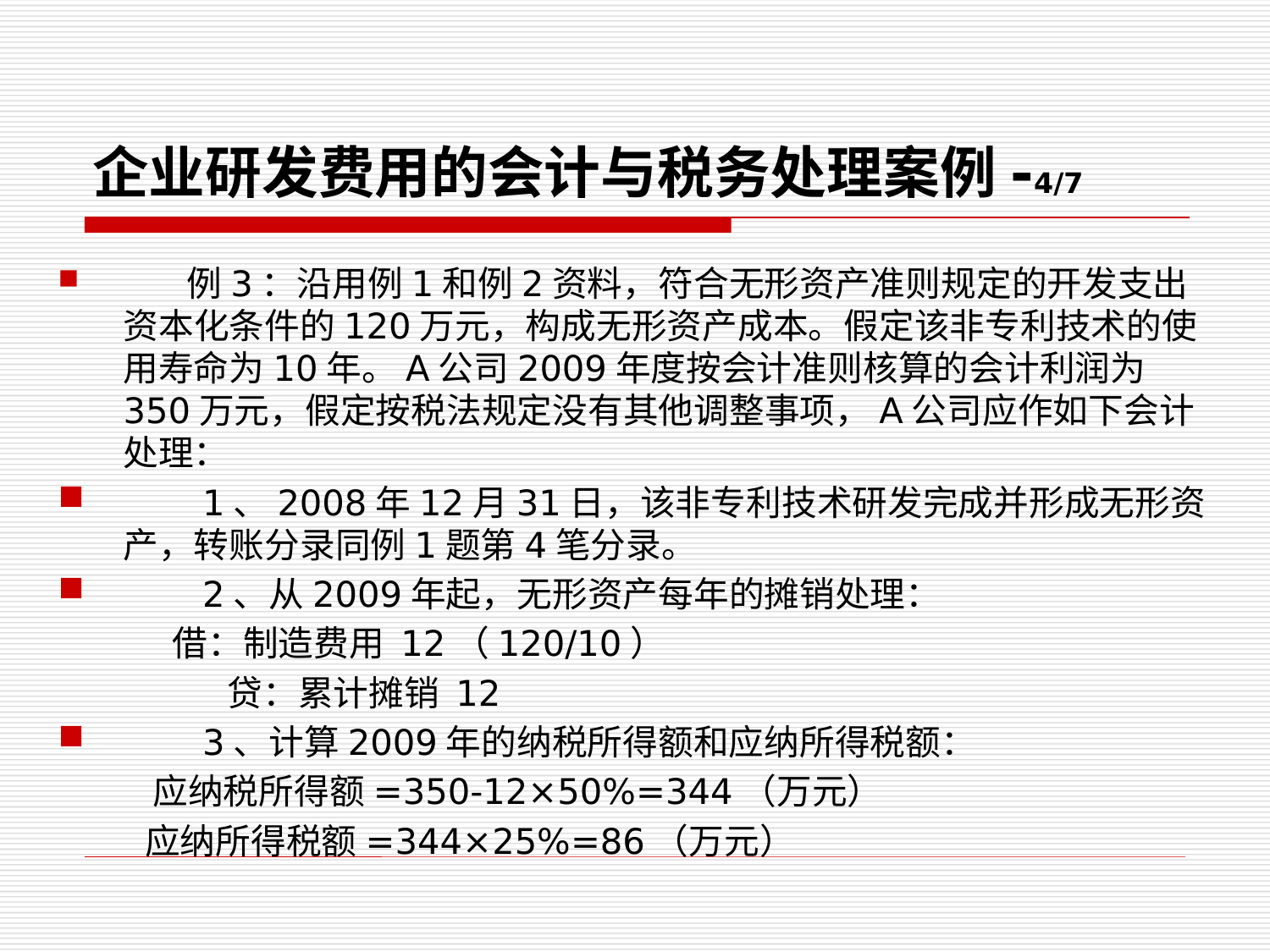

# 企业研发费用的会计与税务处理案例-4/7

　　例3：沿用例1和例2资料，符合无形资产准则规定的开发支出资本化条件的120万元，构成无形资产成本。假定该非专利技术的使用寿命为10年。A公司2009年度按会计准则核算的会计利润为350万元，假定按税法规定没有其他调整事项，A公司应作如下会计处理：
　　1、2008年12月31日，该非专利技术研发完成并形成无形资产，转账分录同例1题第4笔分录。
　　2、从2009年起，无形资产每年的摊销处理：
     　    借：制造费用 12（120/10）
     　　　  贷：累计摊销 12
　　3、计算2009年的纳税所得额和应纳所得税额：
           应纳税所得额=350-12×50%=344（万元）
          应纳所得税额=344×25%=86（万元）